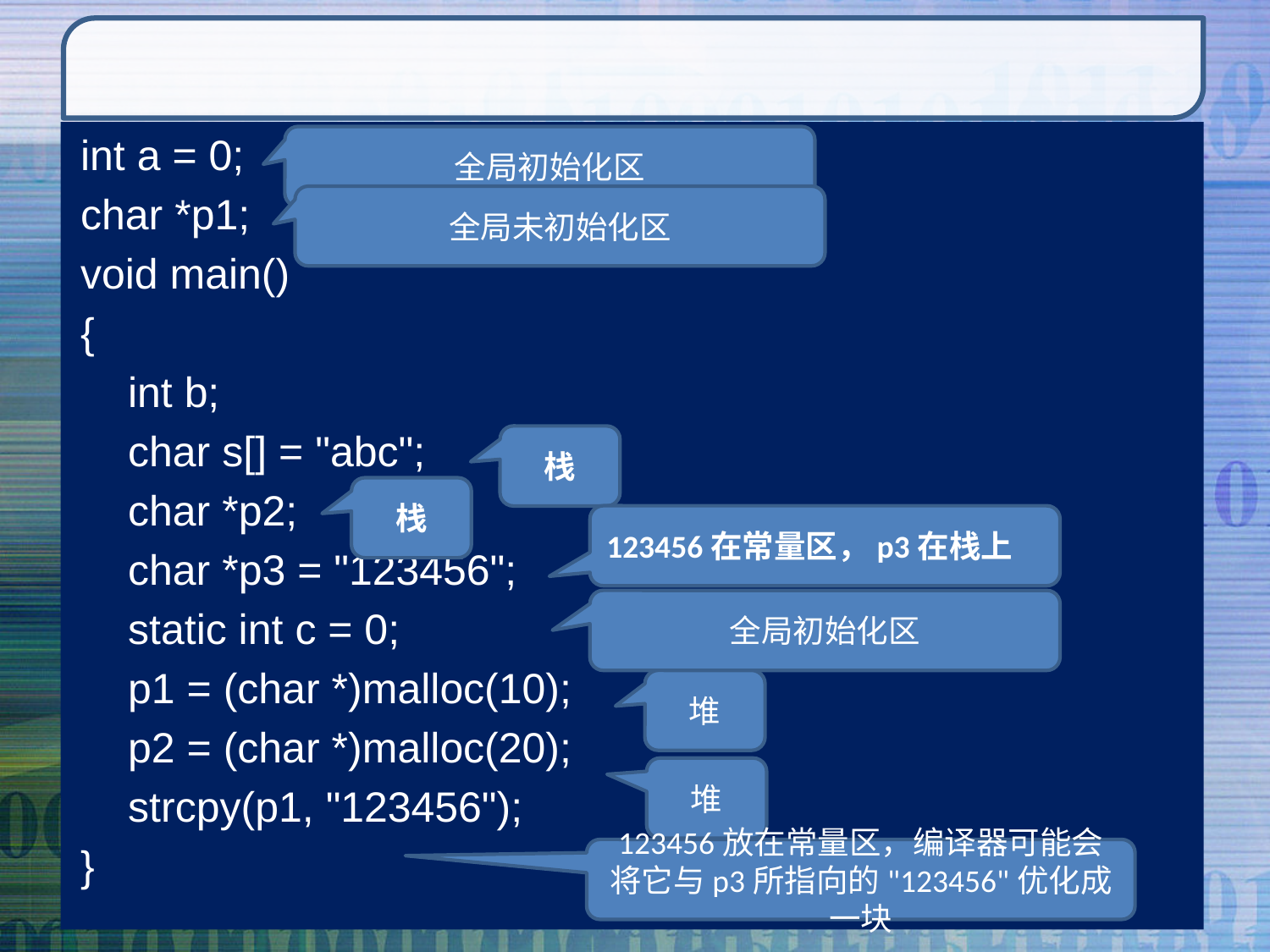

#
int a = 0;
char *p1;
void main()
{
    int b;
    char s[] = "abc";
    char *p2;
    char *p3 = "123456";
    static int c = 0;
    p1 = (char *)malloc(10);
    p2 = (char *)malloc(20);
    strcpy(p1, "123456");
}
全局初始化区
全局未初始化区
栈
栈
123456在常量区，p3在栈上
全局初始化区
堆
堆
123456放在常量区，编译器可能会将它与p3所指向的"123456"优化成一块